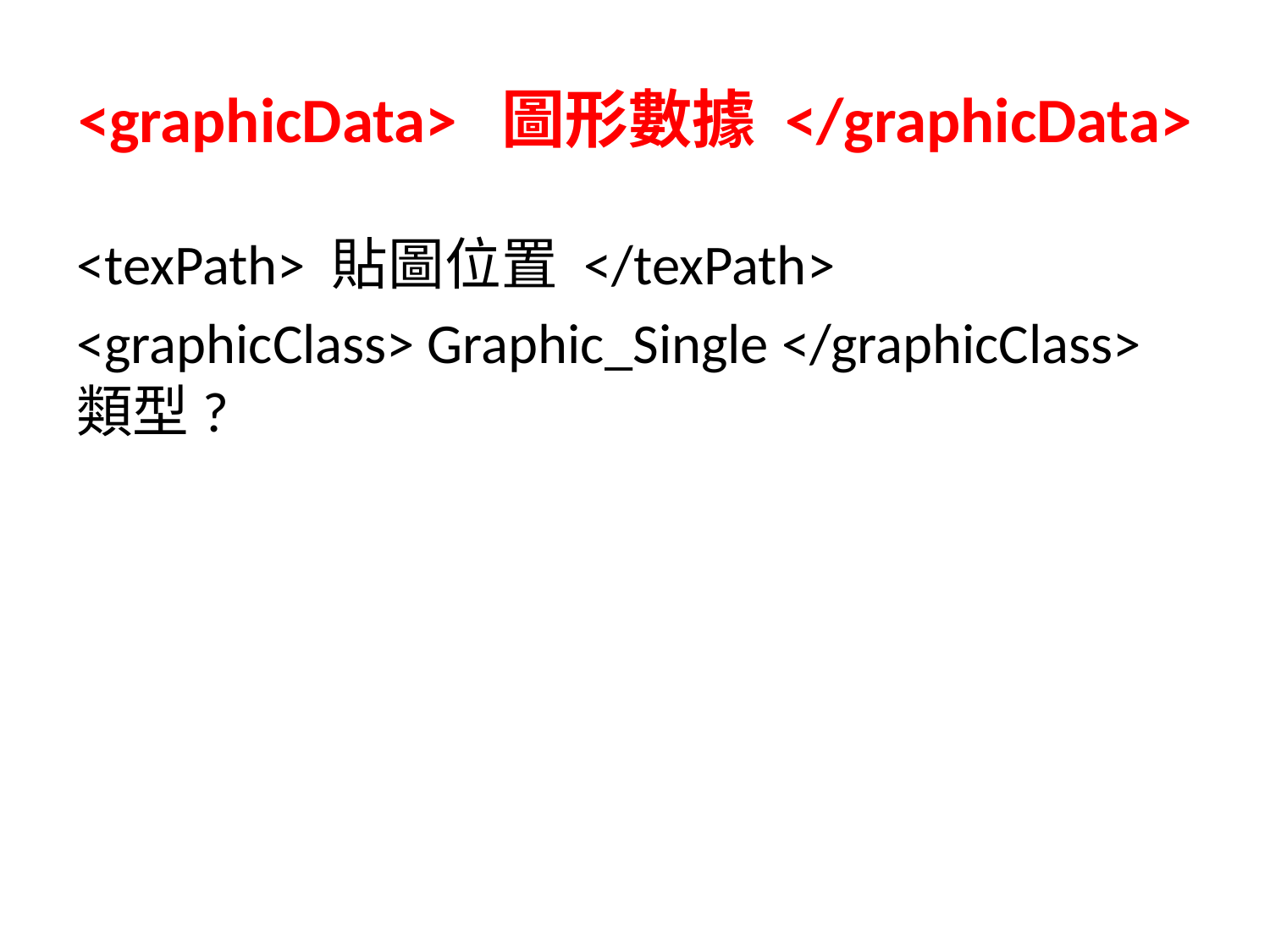

# <graphicData>  圖形數據 </graphicData>
<texPath> 貼圖位置 </texPath>
<graphicClass> Graphic_Single </graphicClass> 類型?